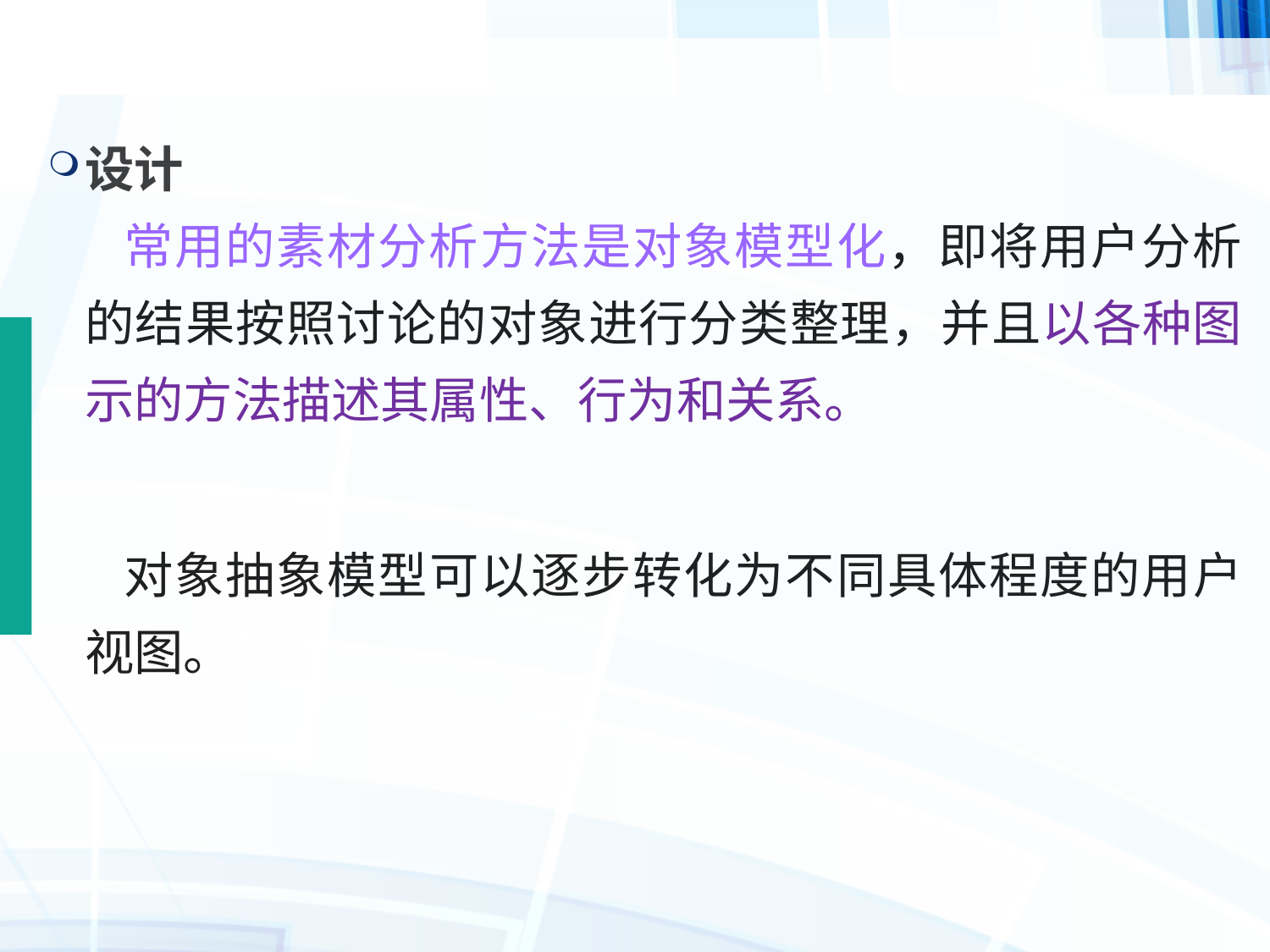

#
设计
  常用的素材分析方法是对象模型化，即将用户分析的结果按照讨论的对象进行分类整理，并且以各种图示的方法描述其属性、行为和关系。

  对象抽象模型可以逐步转化为不同具体程度的用户视图。